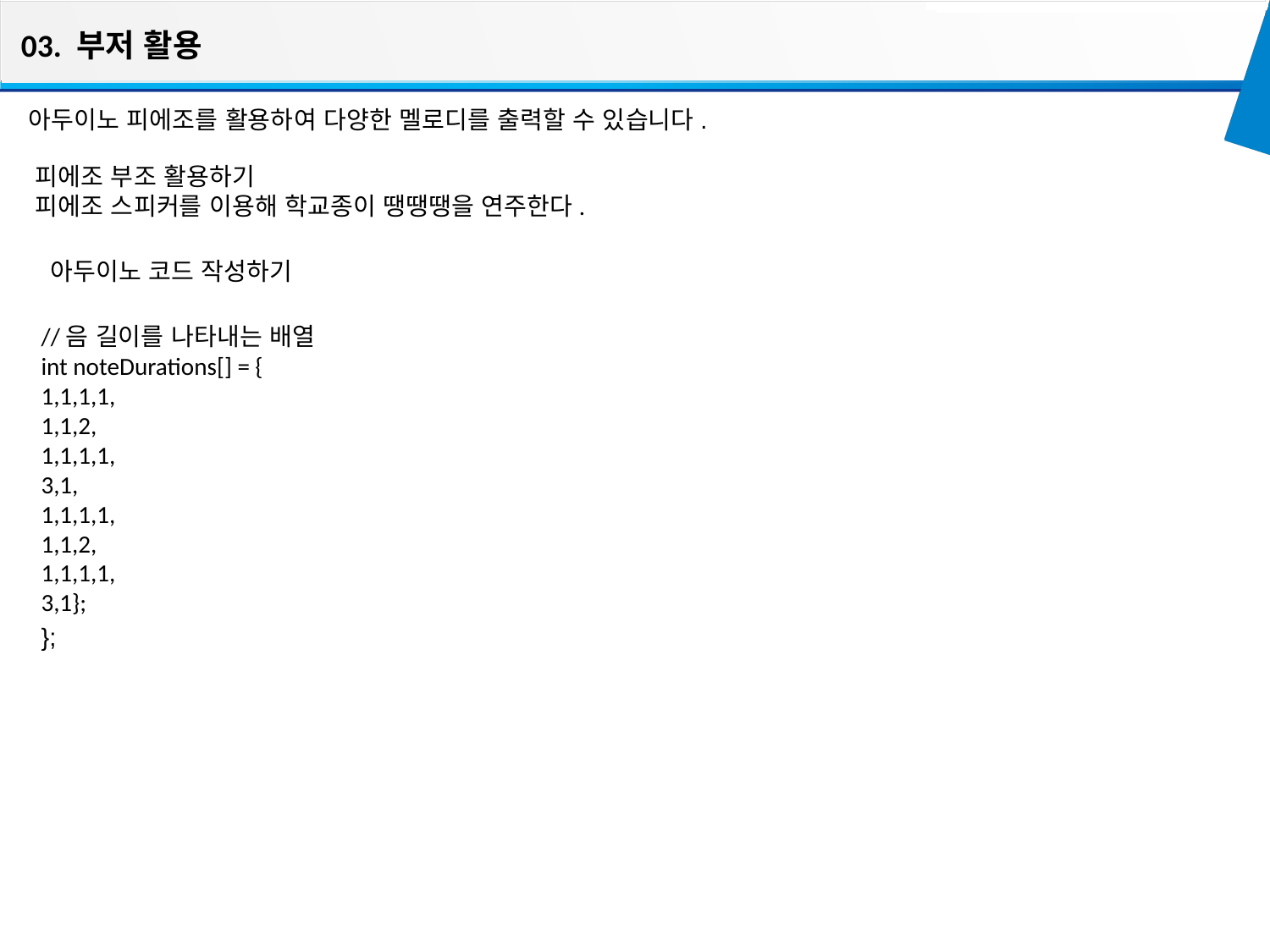

03. 부저 활용

아두이노 피에조를 활용하여 다양한 멜로디를 출력할 수 있습니다.
피에조 부조 활용하기
피에조 스피커를 이용해 학교종이 땡땡땡을 연주한다.
아두이노 코드 작성하기
//음 길이를 나타내는 배열
int noteDurations[] = {
1,1,1,1,
1,1,2,
1,1,1,1,
3,1,
1,1,1,1,
1,1,2,
1,1,1,1,
3,1};
};